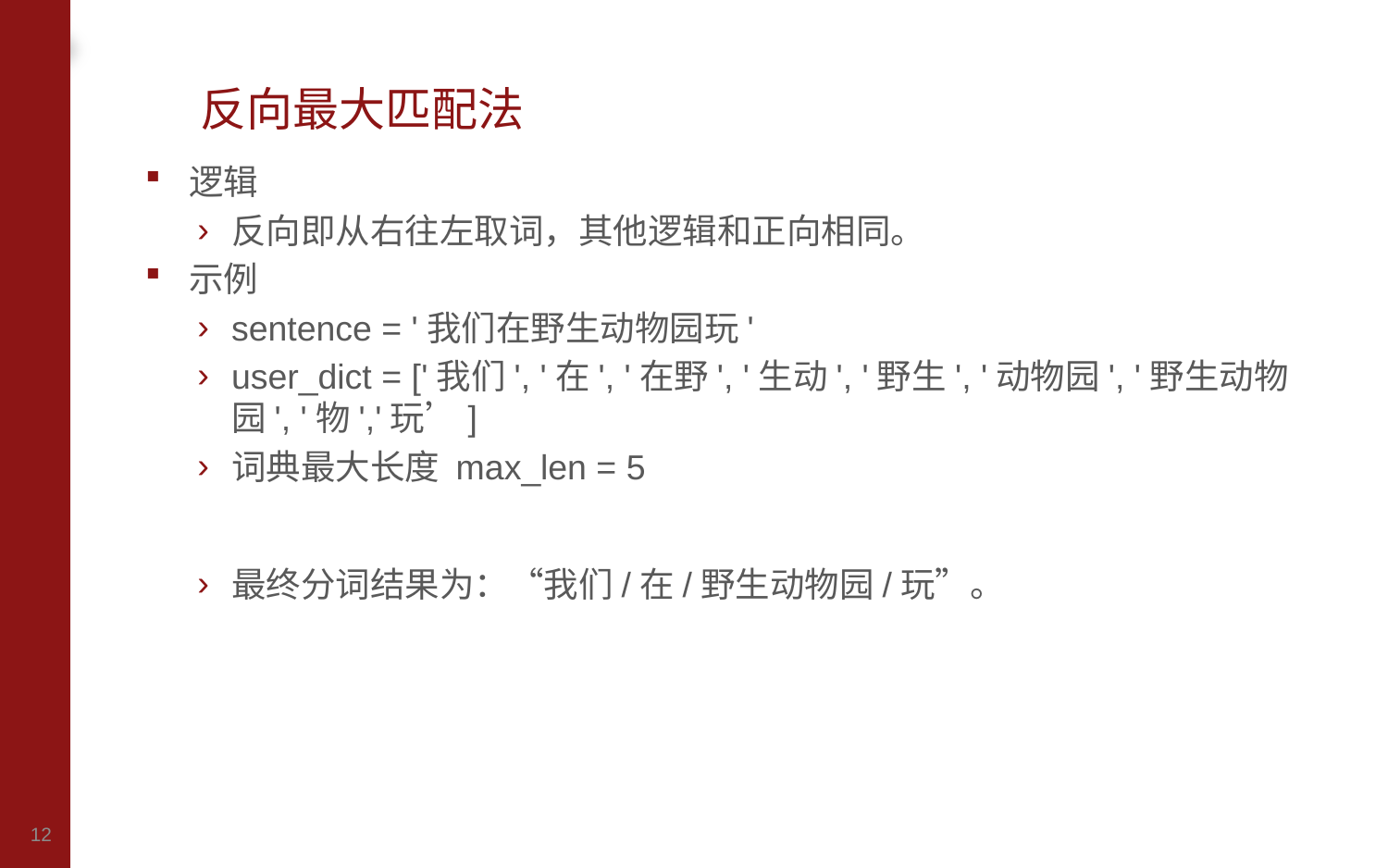

# 反向最大匹配法
逻辑
反向即从右往左取词，其他逻辑和正向相同。
示例
sentence = '我们在野生动物园玩'
user_dict = ['我们', '在', '在野', '生动', '野生', '动物园', '野生动物园', '物','玩’]
词典最大长度 max_len = 5

最终分词结果为：“我们/在/野生动物园/玩”。

12